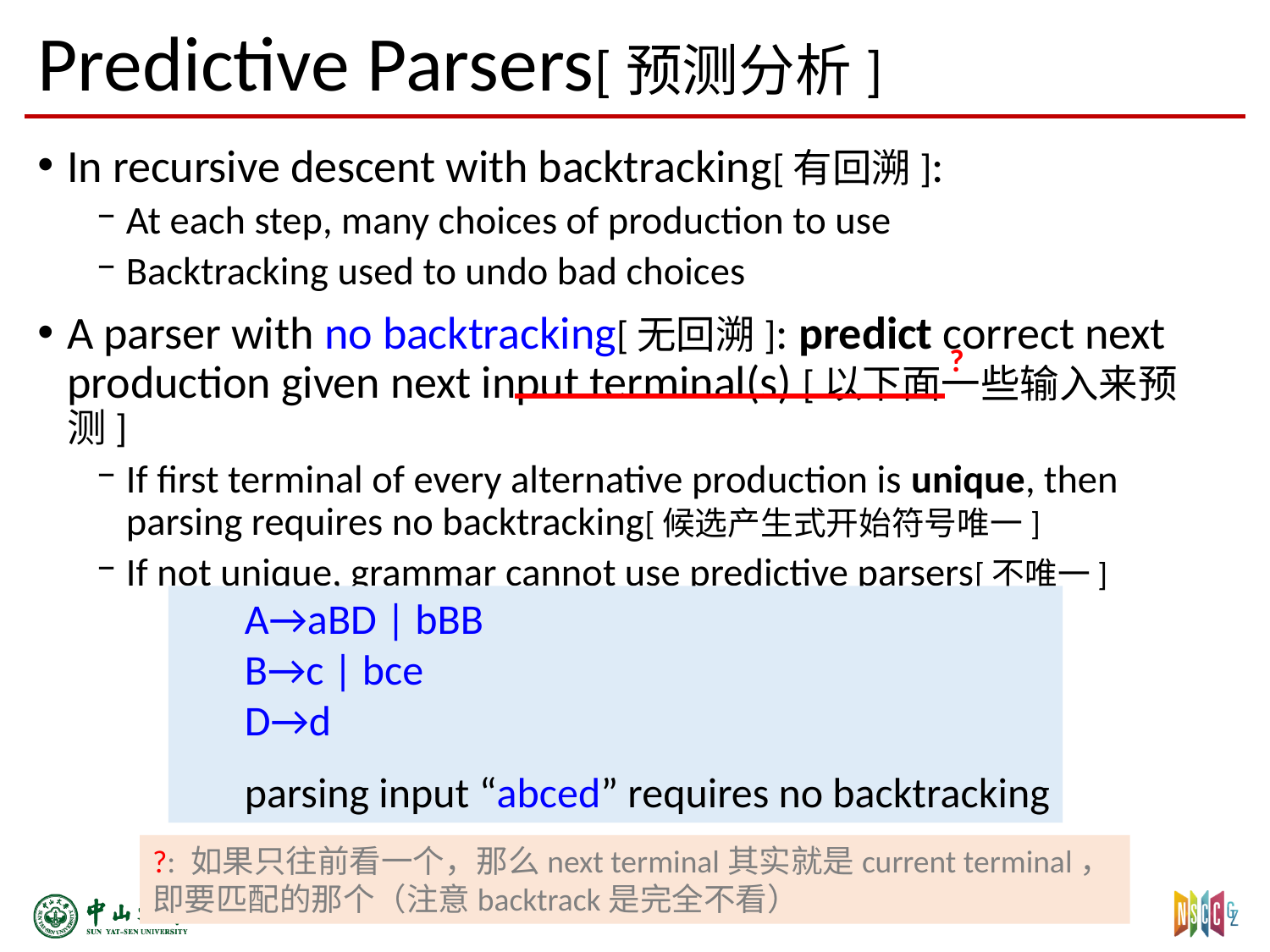

# Predictive Parsers[预测分析]
In recursive descent with backtracking[有回溯]:
At each step, many choices of production to use
Backtracking used to undo bad choices
A parser with no backtracking[无回溯]: predict correct next production given next input terminal(s) [以下面一些输入来预测]
If first terminal of every alternative production is unique, then parsing requires no backtracking[候选产生式开始符号唯一]
If not unique, grammar cannot use predictive parsers[不唯一]
?
A→aBD | bBB
B→c | bce
D→d

parsing input “abced” requires no backtracking
?: 如果只往前看一个，那么next terminal其实就是current terminal，即要匹配的那个（注意backtrack是完全不看）
3